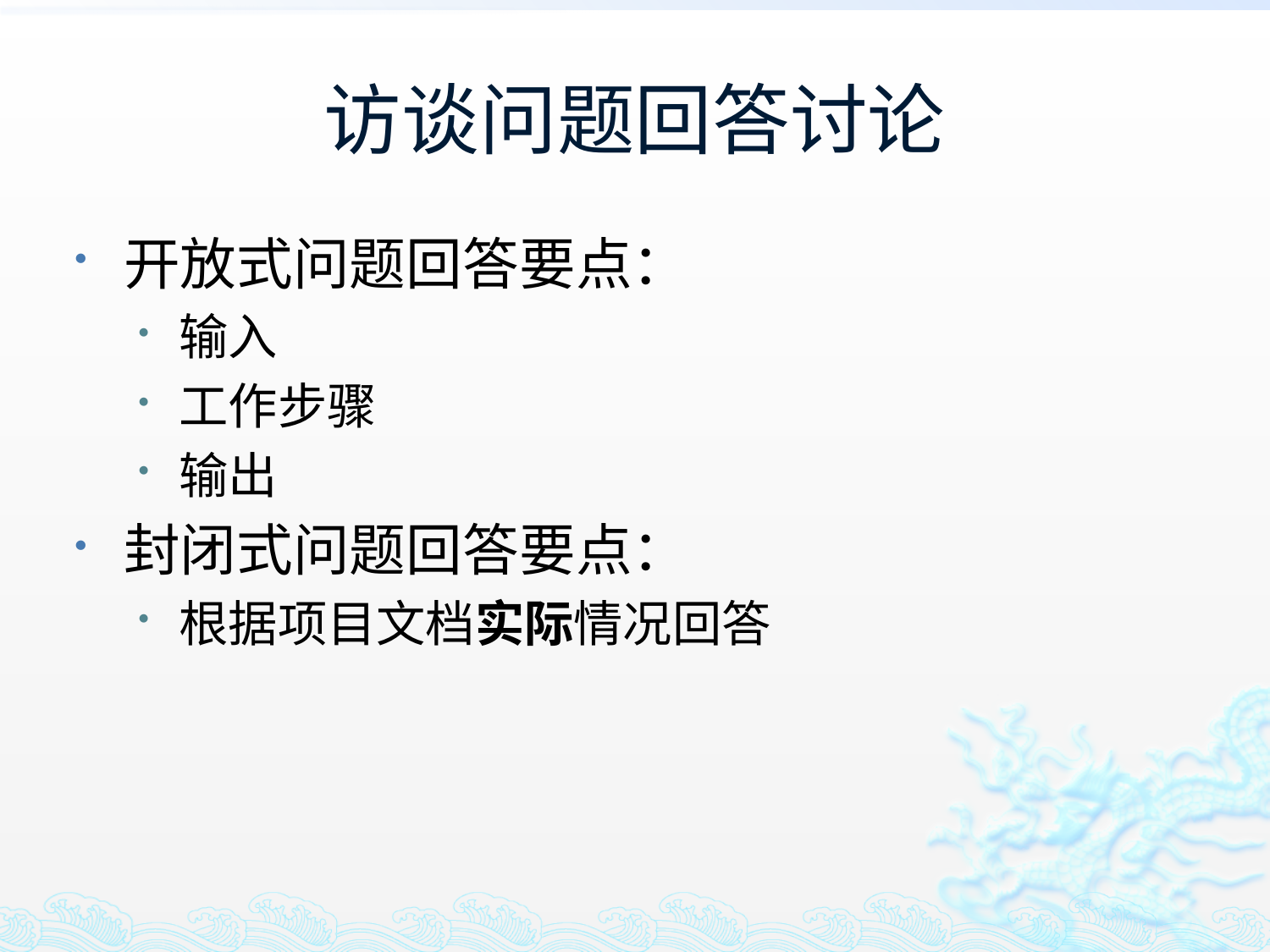

# 访谈问题回答讨论
开放式问题回答要点：
输入
工作步骤
输出
封闭式问题回答要点：
根据项目文档实际情况回答